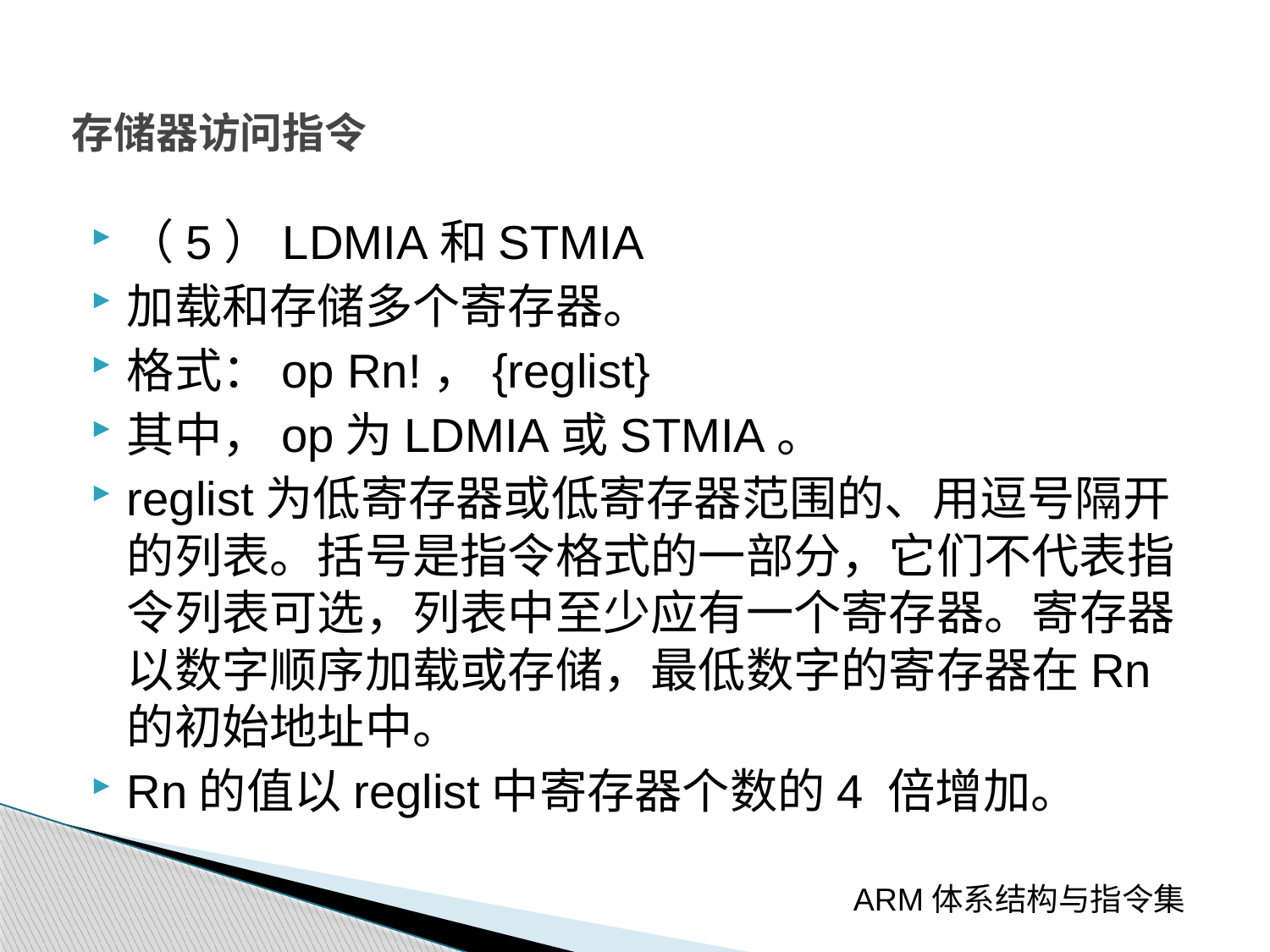

# 存储器访问指令
（5）LDMIA和STMIA
加载和存储多个寄存器。
格式：op Rn!，{reglist}
其中，op为LDMIA或STMIA。
reglist为低寄存器或低寄存器范围的、用逗号隔开的列表。括号是指令格式的一部分，它们不代表指令列表可选，列表中至少应有一个寄存器。寄存器以数字顺序加载或存储，最低数字的寄存器在Rn的初始地址中。
Rn的值以reglist中寄存器个数的4 倍增加。
            ARM体系结构与指令集